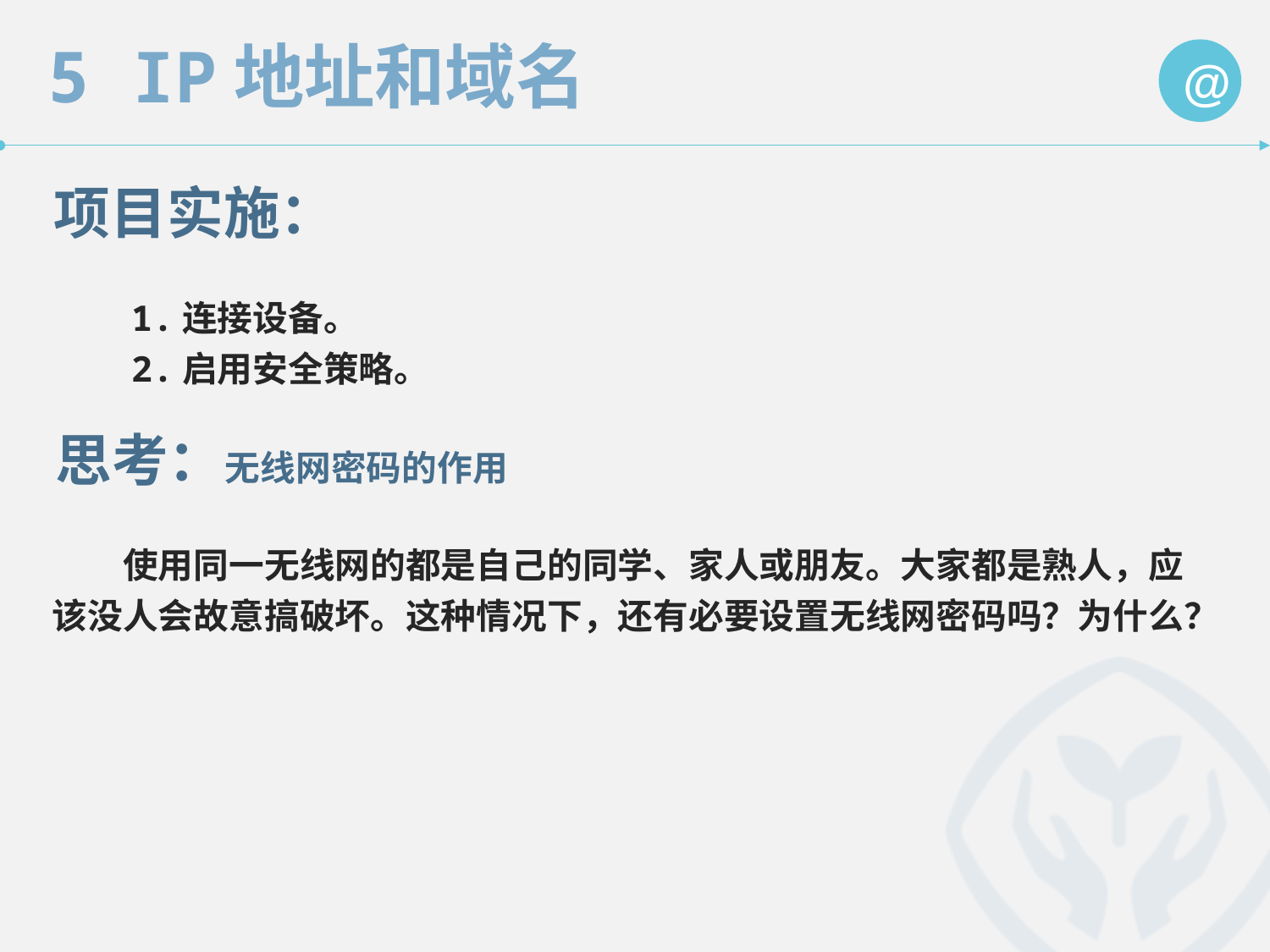

项目实施：
　　1.连接设备。
　　2.启用安全策略。
思考：无线网密码的作用
　　使用同一无线网的都是自己的同学、家人或朋友。大家都是熟人，应该没人会故意搞破坏。这种情况下，还有必要设置无线网密码吗？为什么？